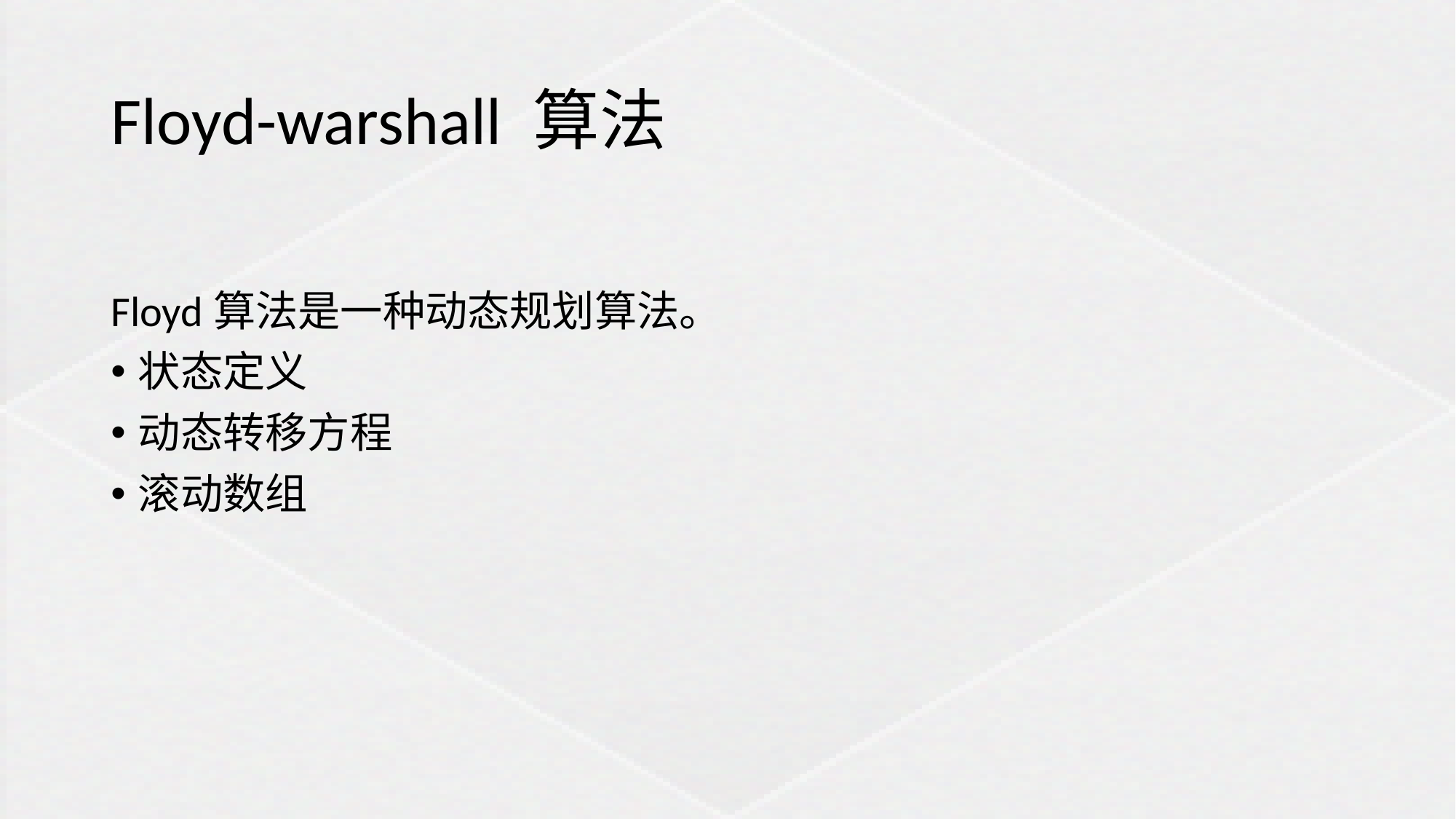

# Floyd-warshall 算法

Floyd算法是一种动态规划算法。
状态定义
动态转移方程
滚动数组